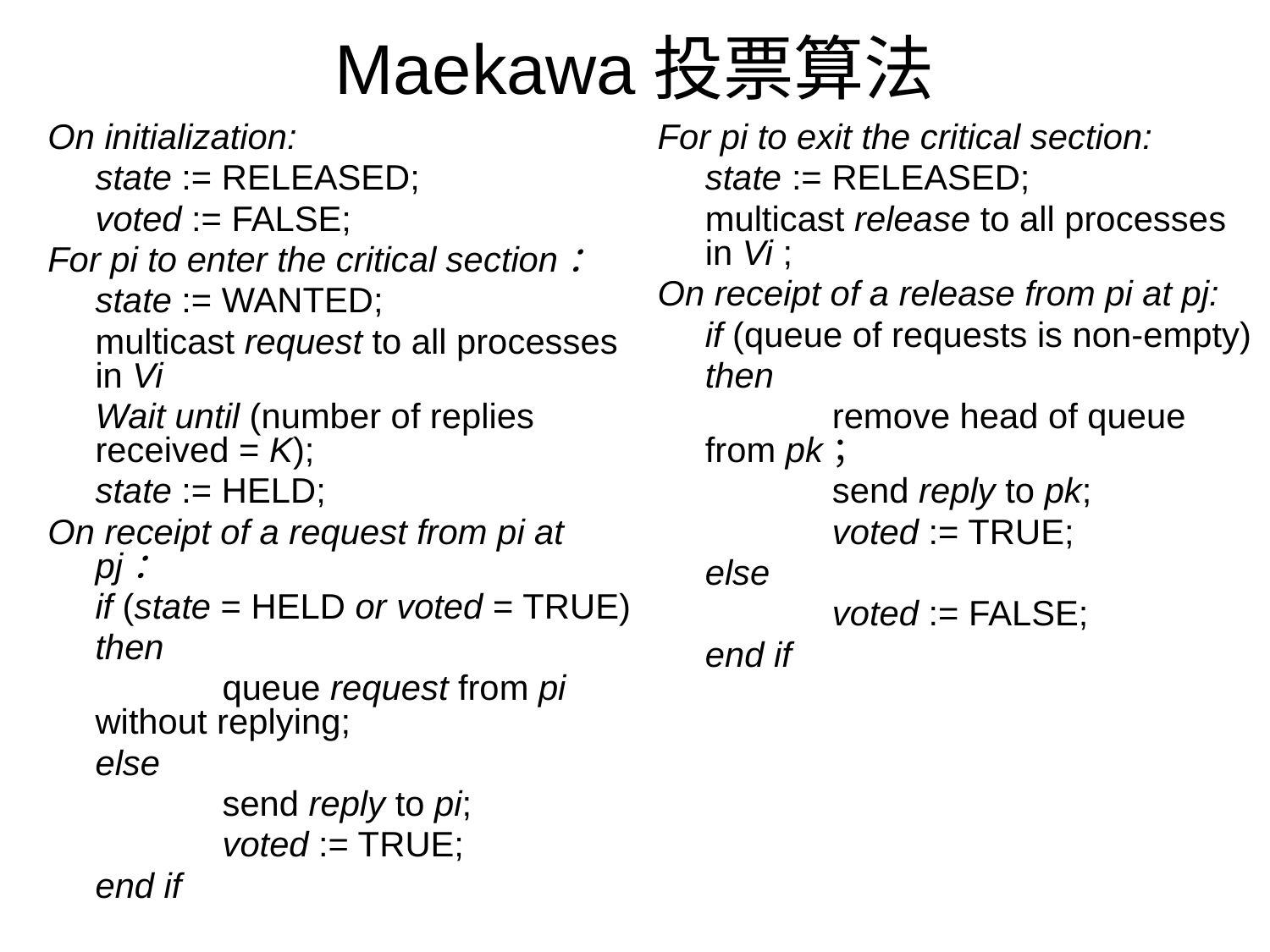

# Maekawa投票算法
On initialization:
	state := RELEASED;
	voted := FALSE;
For pi to enter the critical section：
	state := WANTED;
	multicast request to all processes in Vi
	Wait until (number of replies received = K);
	state := HELD;
On receipt of a request from pi at pj：
	if (state = HELD or voted = TRUE)
	then
		queue request from pi without replying;
	else
		send reply to pi;
		voted := TRUE;
	end if
For pi to exit the critical section:
	state := RELEASED;
	multicast release to all processes in Vi ;
On receipt of a release from pi at pj:
	if (queue of requests is non-empty)
	then
		remove head of queue from pk；
		send reply to pk;
		voted := TRUE;
	else
		voted := FALSE;
	end if